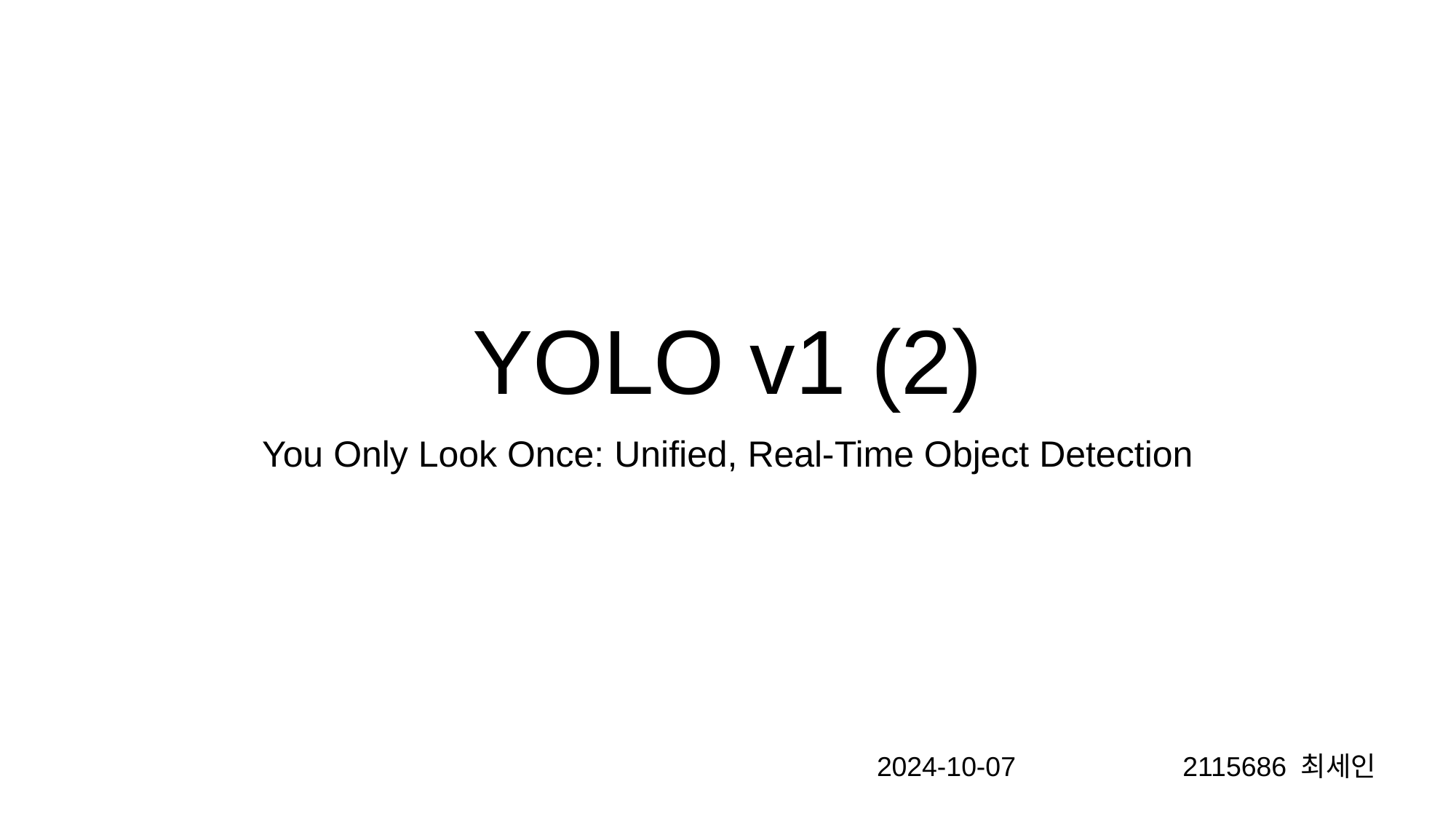

# YOLO v1 (2)
You Only Look Once: Uniﬁed, Real-Time Object Detection
2024-10-07
2115686 최세인